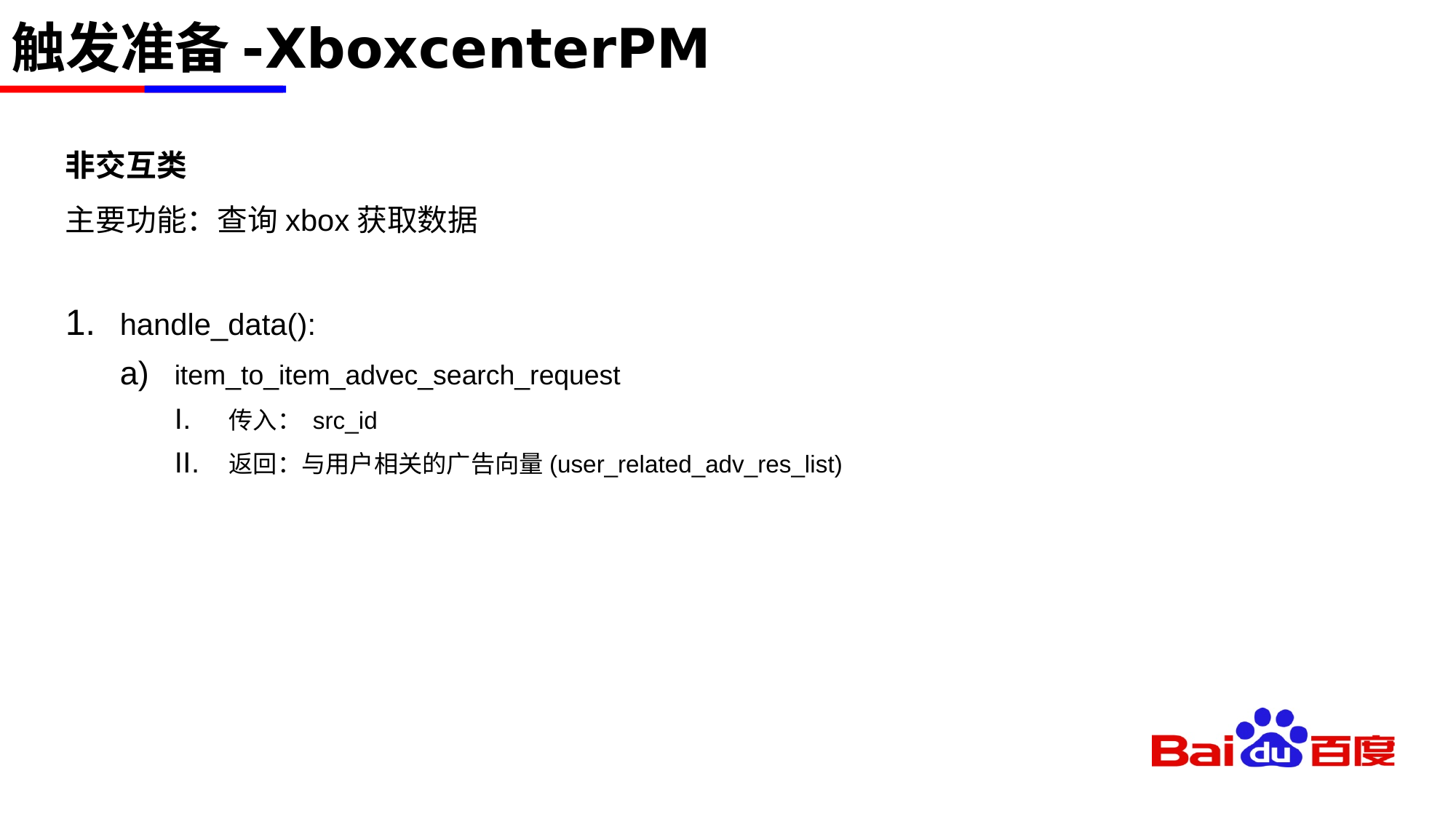

# 触发准备-XboxcenterPM
非交互类
主要功能：查询xbox获取数据

handle_data():
item_to_item_advec_search_request
传入： src_id
返回：与用户相关的广告向量(user_related_adv_res_list)